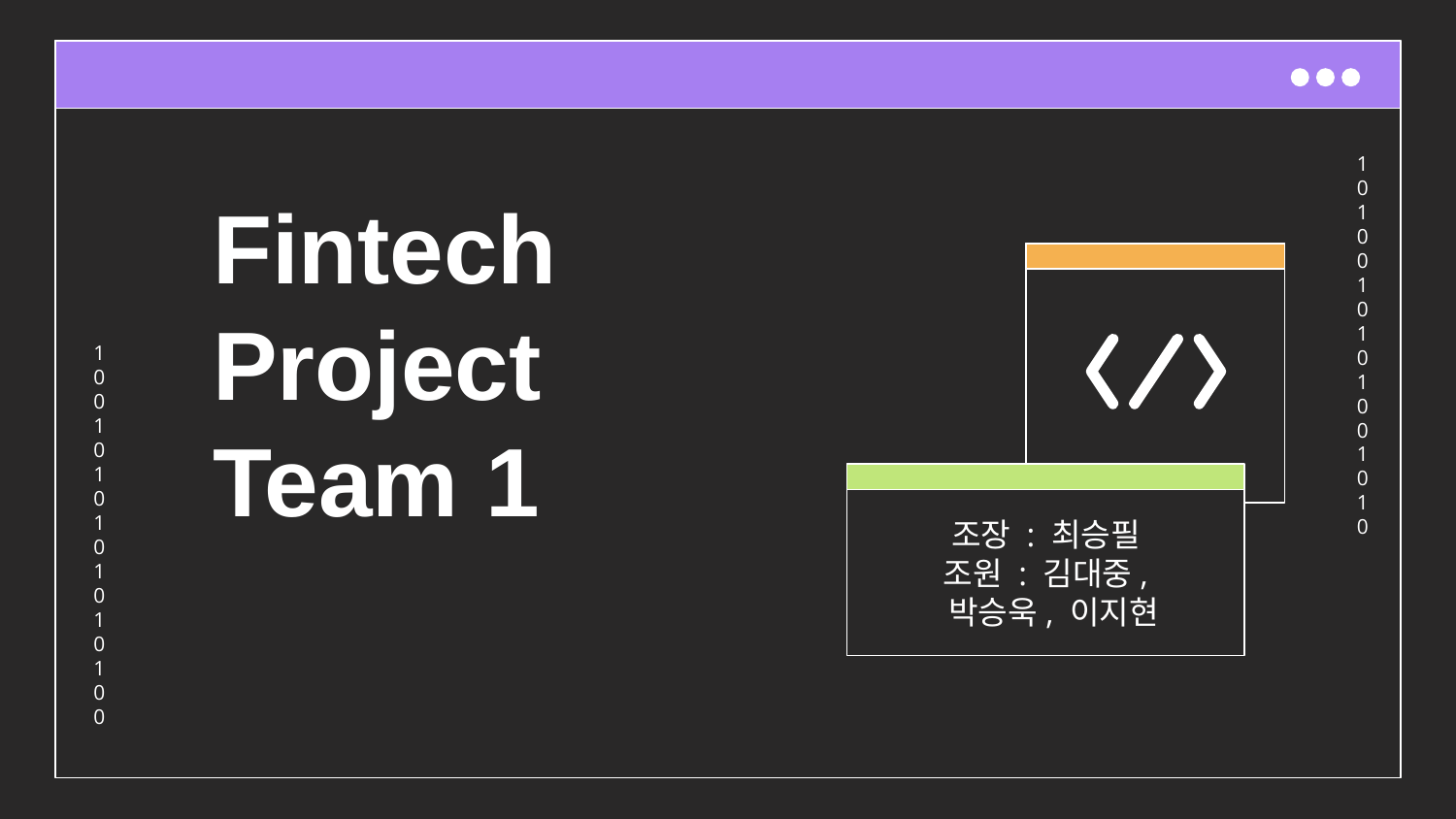

# Fintech Project Team 1

조장 : 최승필
조원 : 김대중,
 박승욱, 이지현